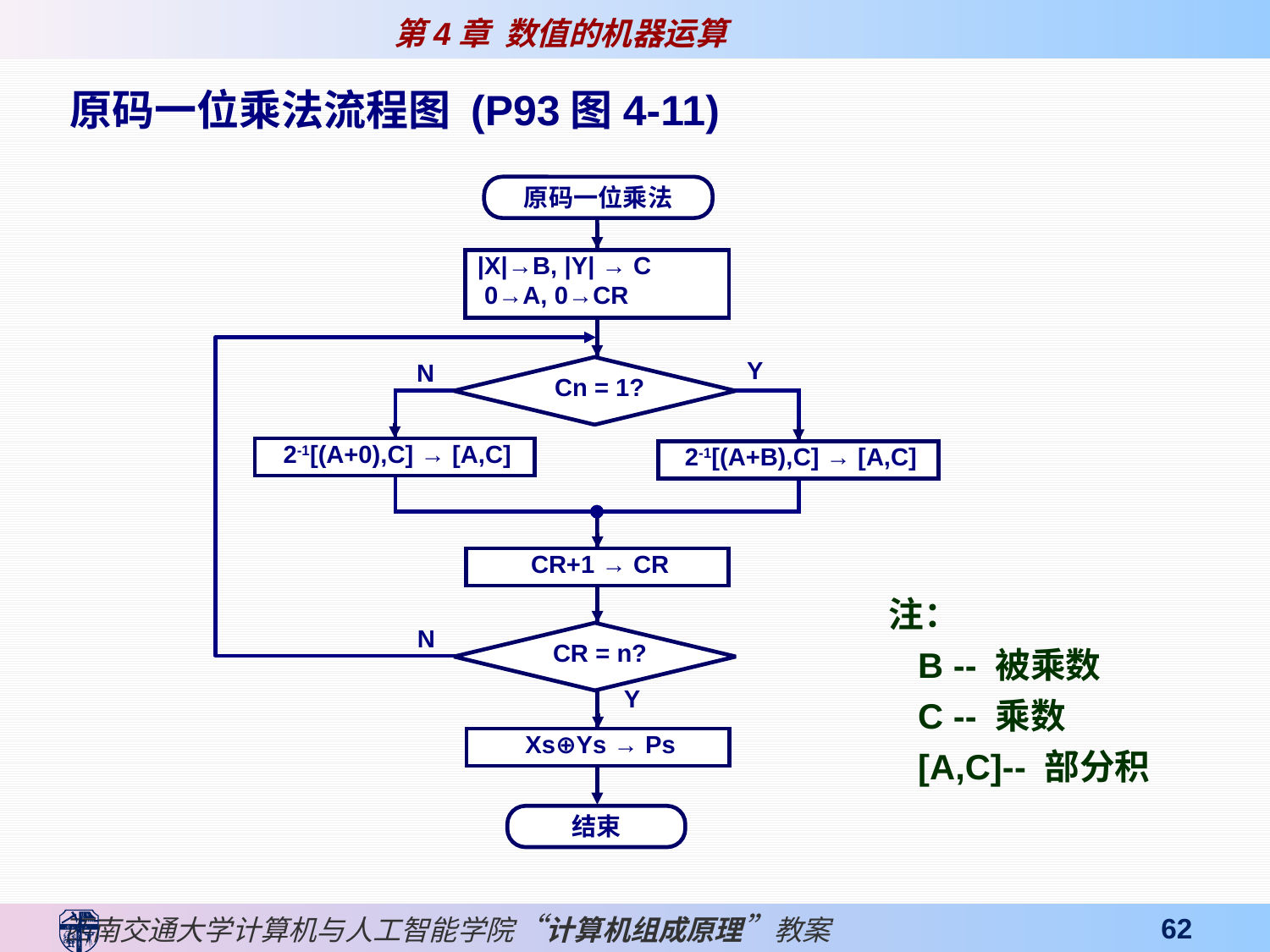

原码一位乘法流程图 (P93图4-11)
原码一位乘法

 |X|→B, |Y| → C
  0→A, 0→CR

Cn = 1?
Y
N

2-1[(A+0),C] → [A,C]

2-1[(A+B),C] → [A,C]

CR+1 → CR

CR = n?
N
Y

Xs⊕Ys → Ps
结束
注：
   B -- 被乘数
   C -- 乘数
   [A,C]-- 部分积